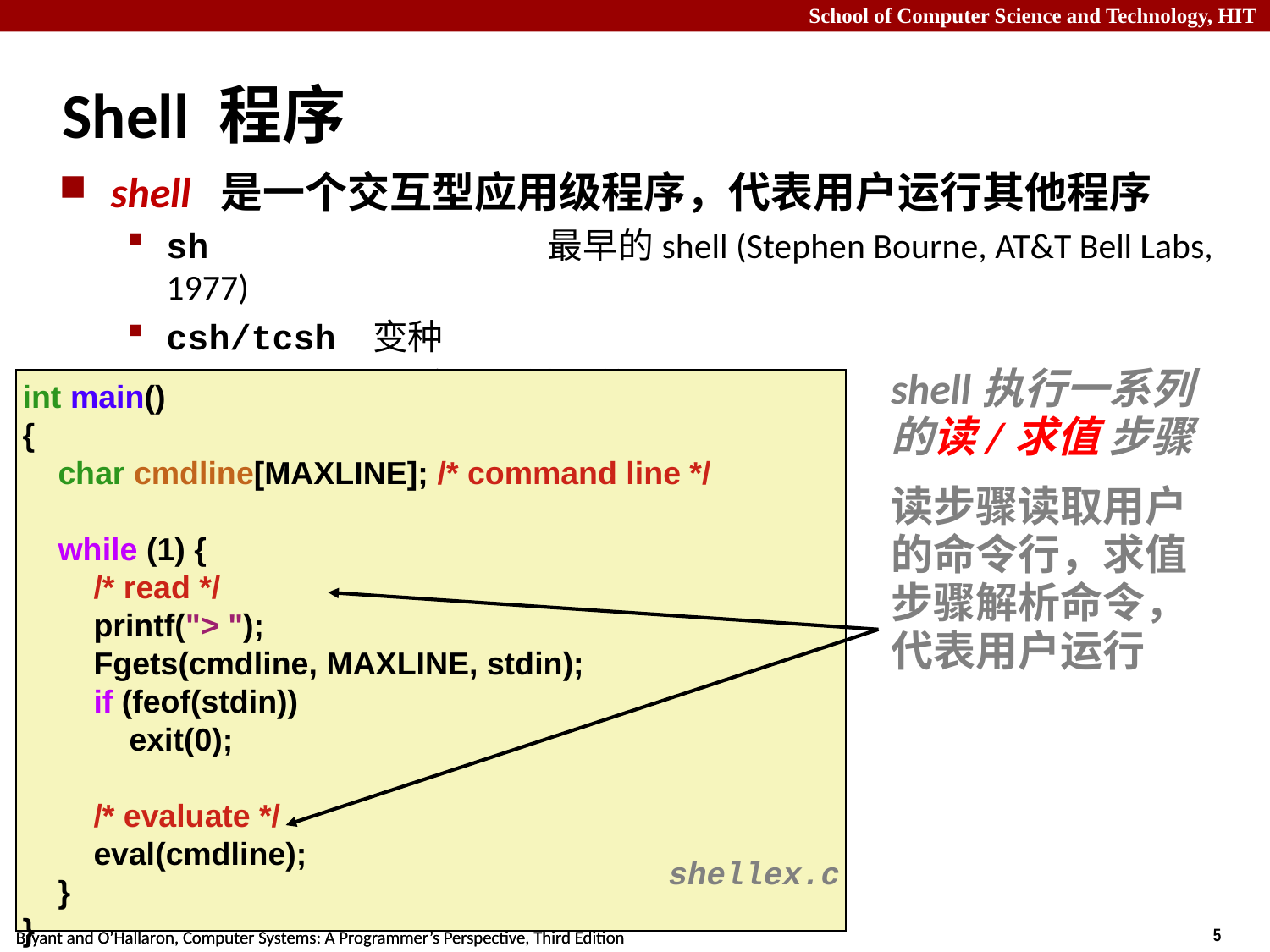

# Shell 程序
shell  是一个交互型应用级程序，代表用户运行其他程序
sh 			最早的shell (Stephen Bourne, AT&T Bell Labs, 1977)
csh/tcsh 	变种
bash 		变种、缺省的Linux shell
shell执行一系列的读/求值 步骤
读步骤读取用户的命令行，求值步骤解析命令，代表用户运行
int main()
{
    char cmdline[MAXLINE]; /* command line */

    while (1) {
        /* read */
        printf("> ");
        Fgets(cmdline, MAXLINE, stdin);
        if (feof(stdin))
            exit(0);

        /* evaluate */
        eval(cmdline);
    }
}
shellex.c